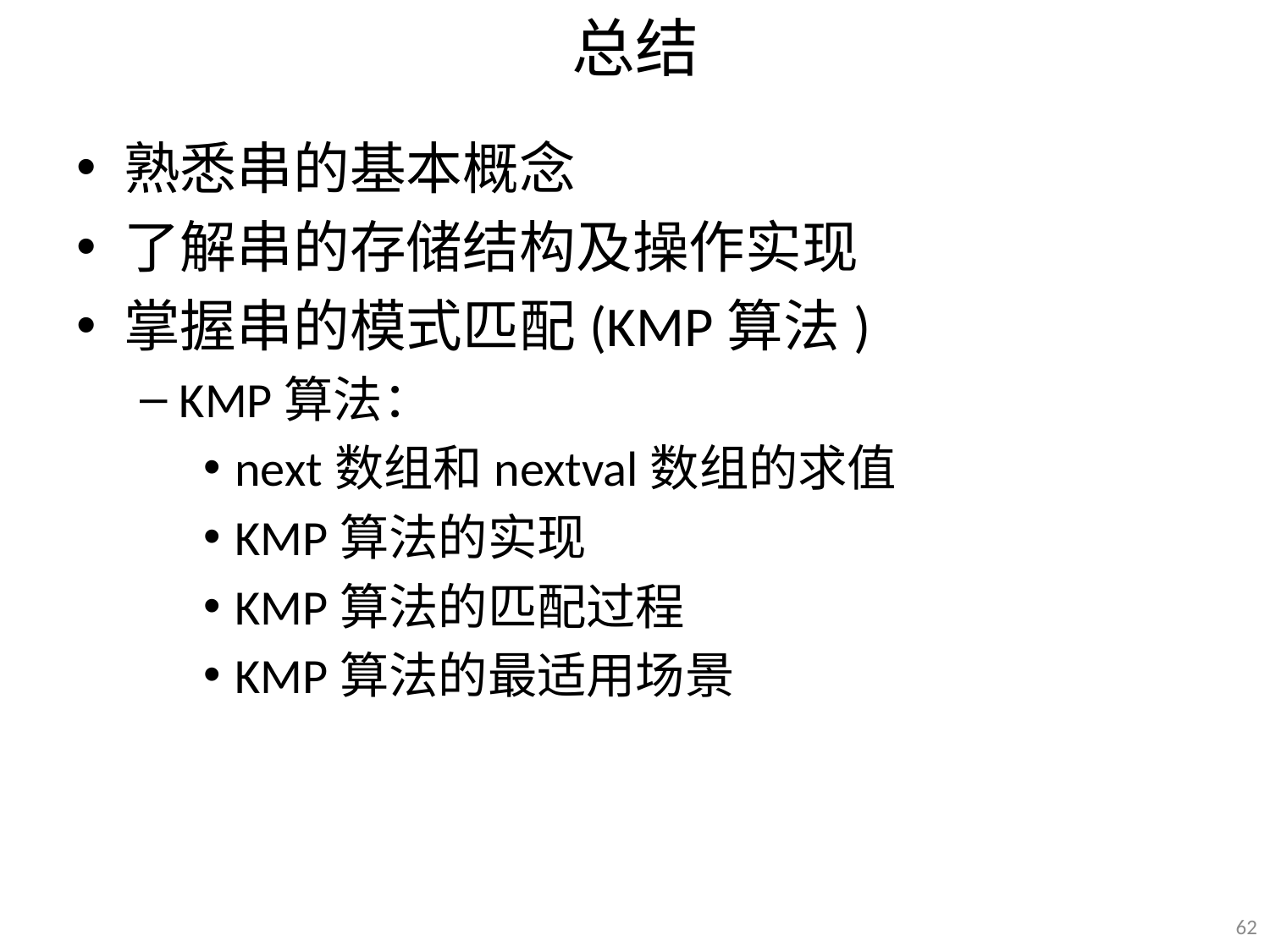

# 总结
熟悉串的基本概念
了解串的存储结构及操作实现
掌握串的模式匹配(KMP算法)
KMP算法：
next数组和nextval数组的求值
KMP算法的实现
KMP算法的匹配过程
KMP算法的最适用场景
62